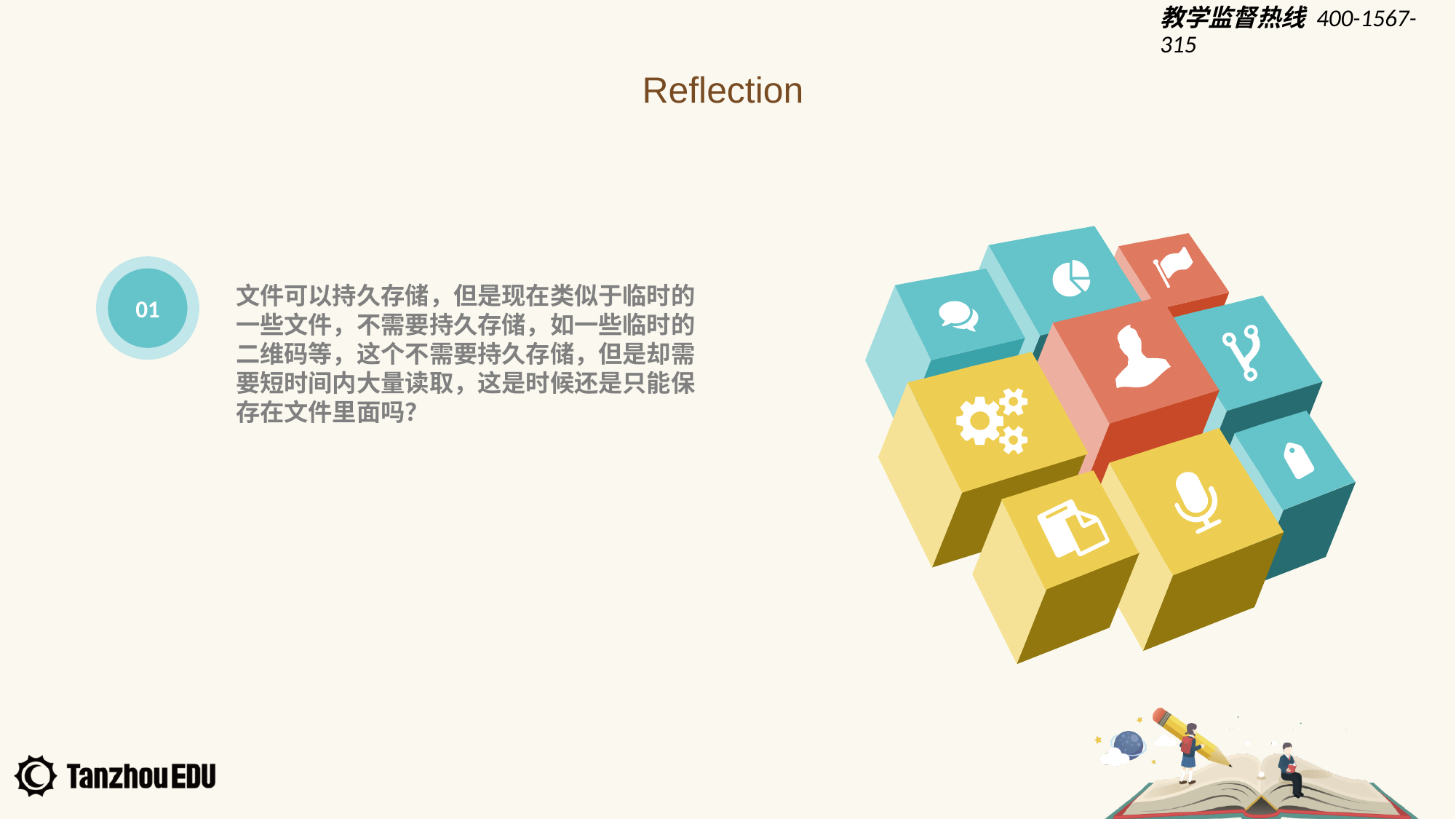

Reflection

01

文件可以持久存储，但是现在类似于临时的一些文件，不需要持久存储，如一些临时的二维码等，这个不需要持久存储，但是却需要短时间内大量读取，这是时候还是只能保存在文件里面吗？